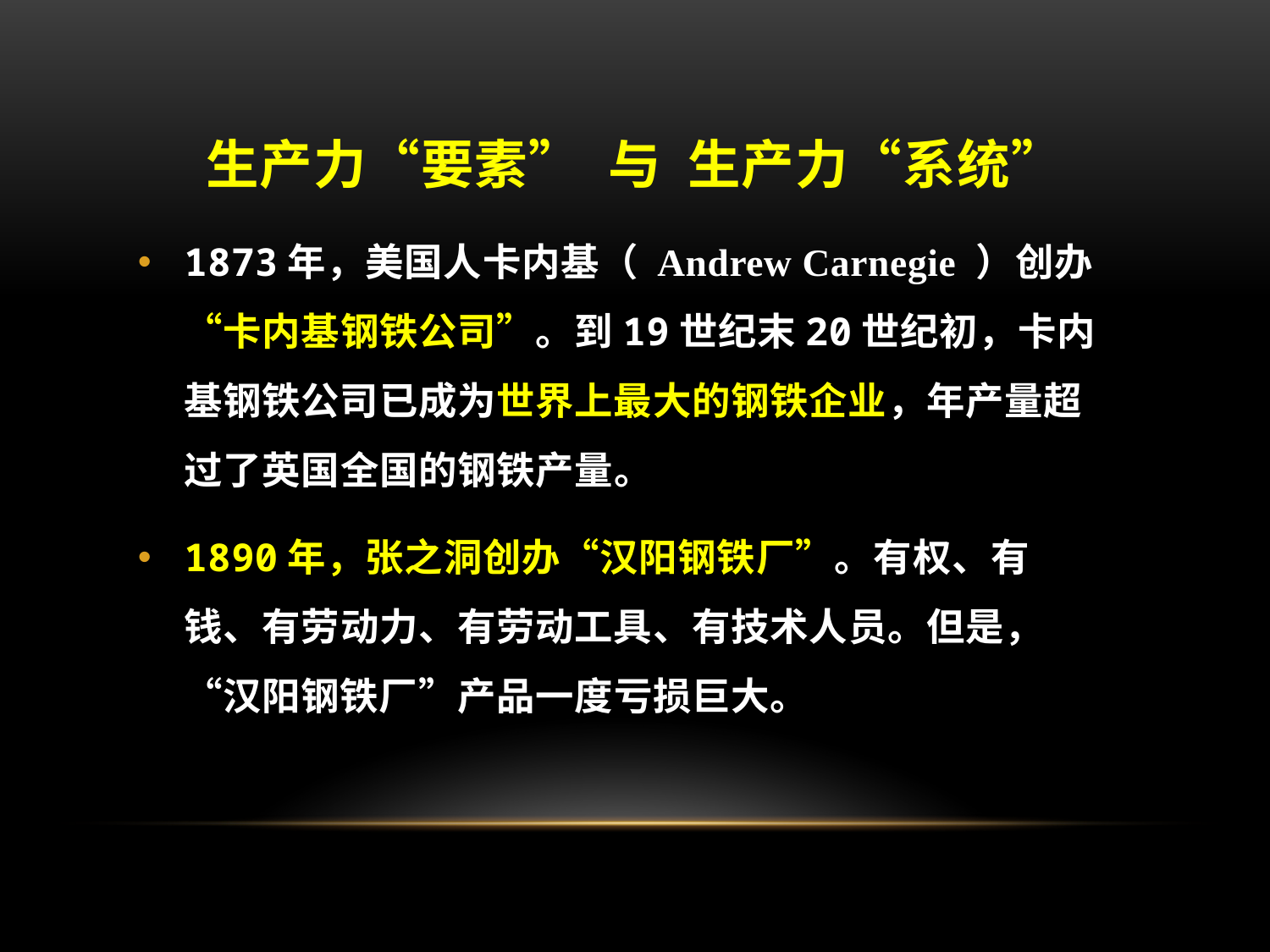

# 生产力“要素”  与  生产力“系统”
1873年，美国人卡内基（ Andrew Carnegie ）创办“卡内基钢铁公司”。到19世纪末20世纪初，卡内基钢铁公司已成为世界上最大的钢铁企业，年产量超过了英国全国的钢铁产量。
1890年，张之洞创办“汉阳钢铁厂”。有权、有钱、有劳动力、有劳动工具、有技术人员。但是，“汉阳钢铁厂”产品一度亏损巨大。